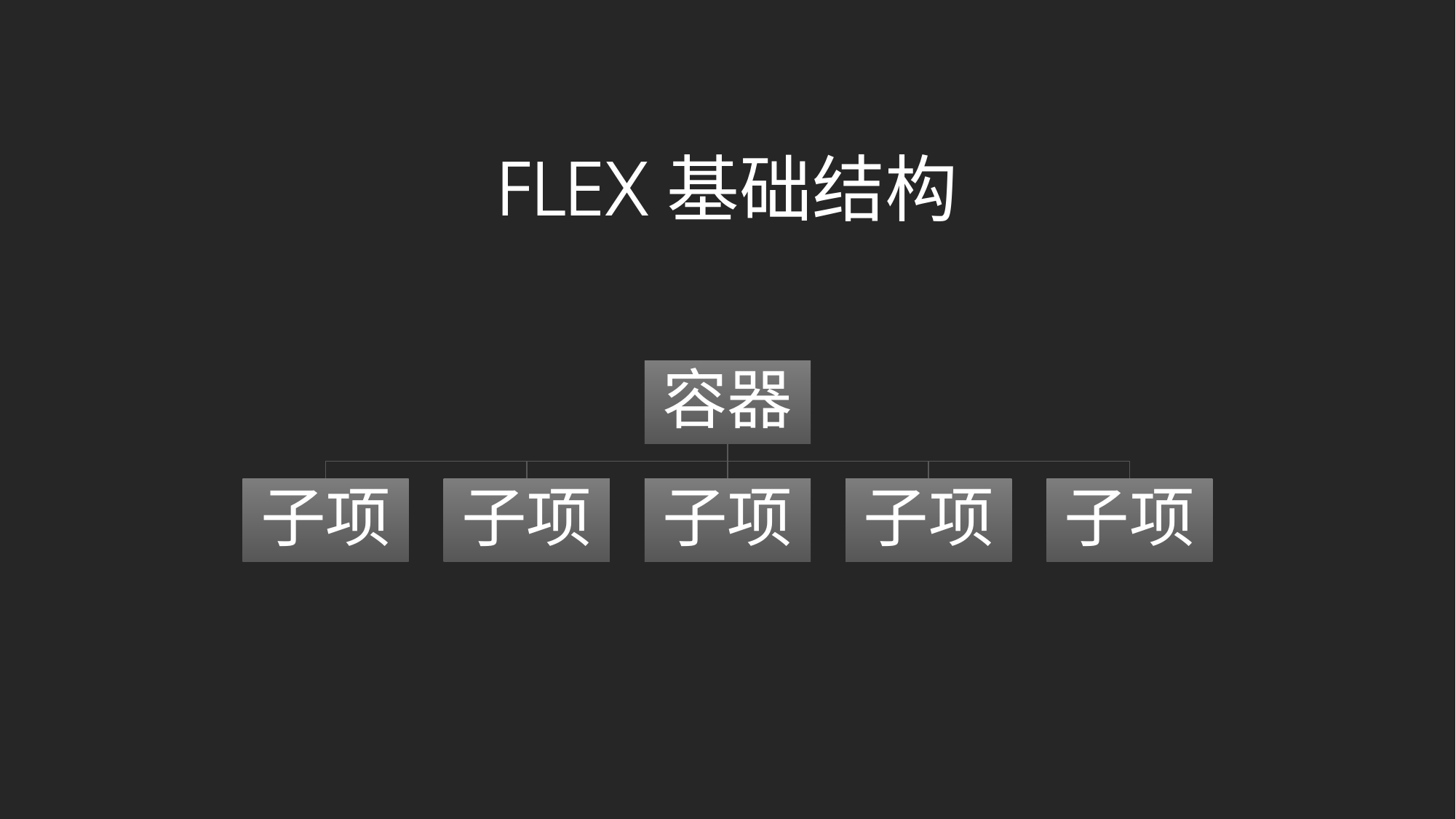

# FLEX基础结构
容器
子项
子项
子项
子项
子项